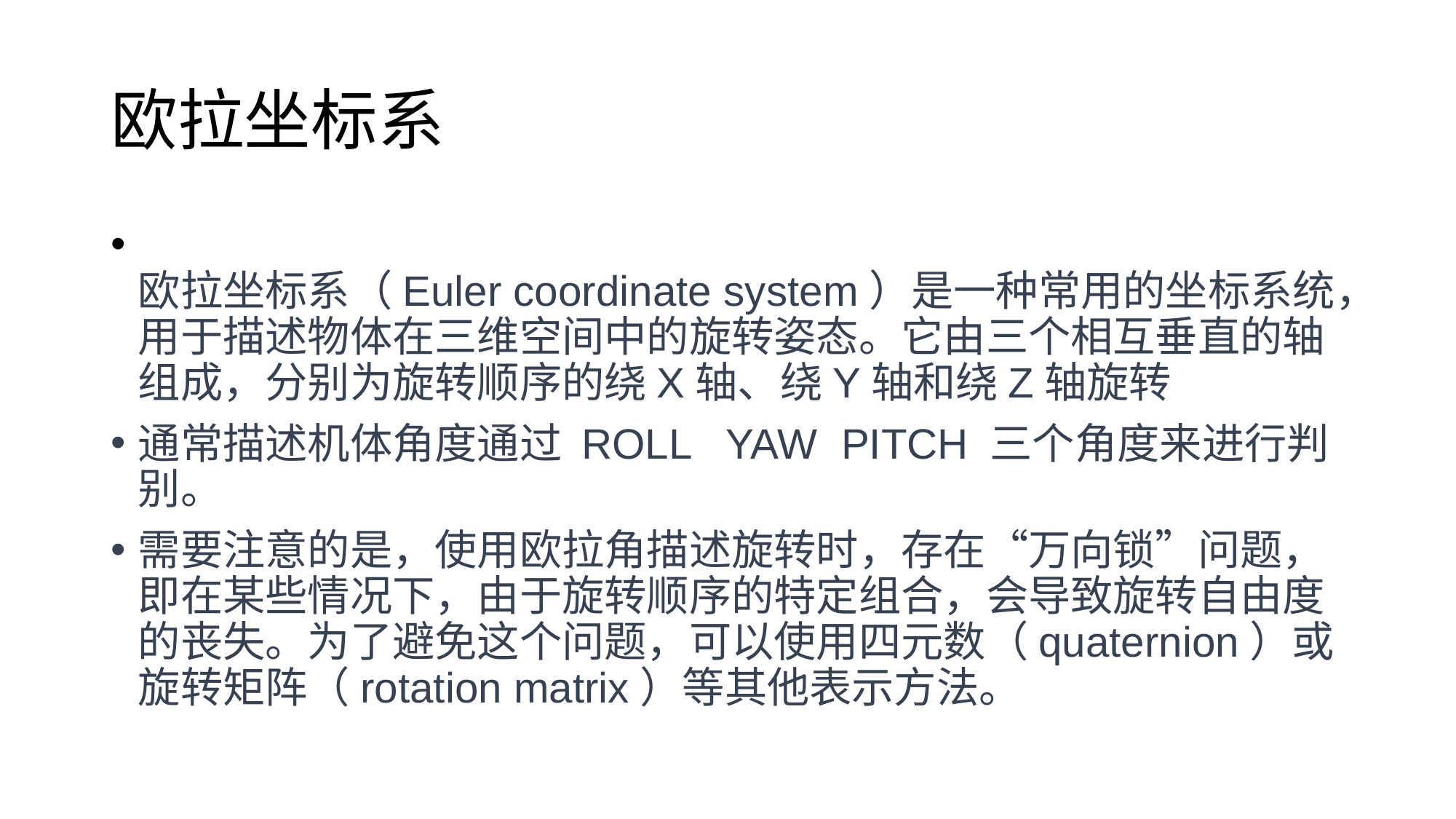

# 欧拉坐标系
欧拉坐标系（Euler coordinate system）是一种常用的坐标系统，用于描述物体在三维空间中的旋转姿态。它由三个相互垂直的轴组成，分别为旋转顺序的绕X轴、绕Y轴和绕Z轴旋转
通常描述机体角度通过 ROLL   YAW  PITCH 三个角度来进行判别。
需要注意的是，使用欧拉角描述旋转时，存在“万向锁”问题，即在某些情况下，由于旋转顺序的特定组合，会导致旋转自由度的丧失。为了避免这个问题，可以使用四元数（quaternion）或旋转矩阵（rotation matrix）等其他表示方法。